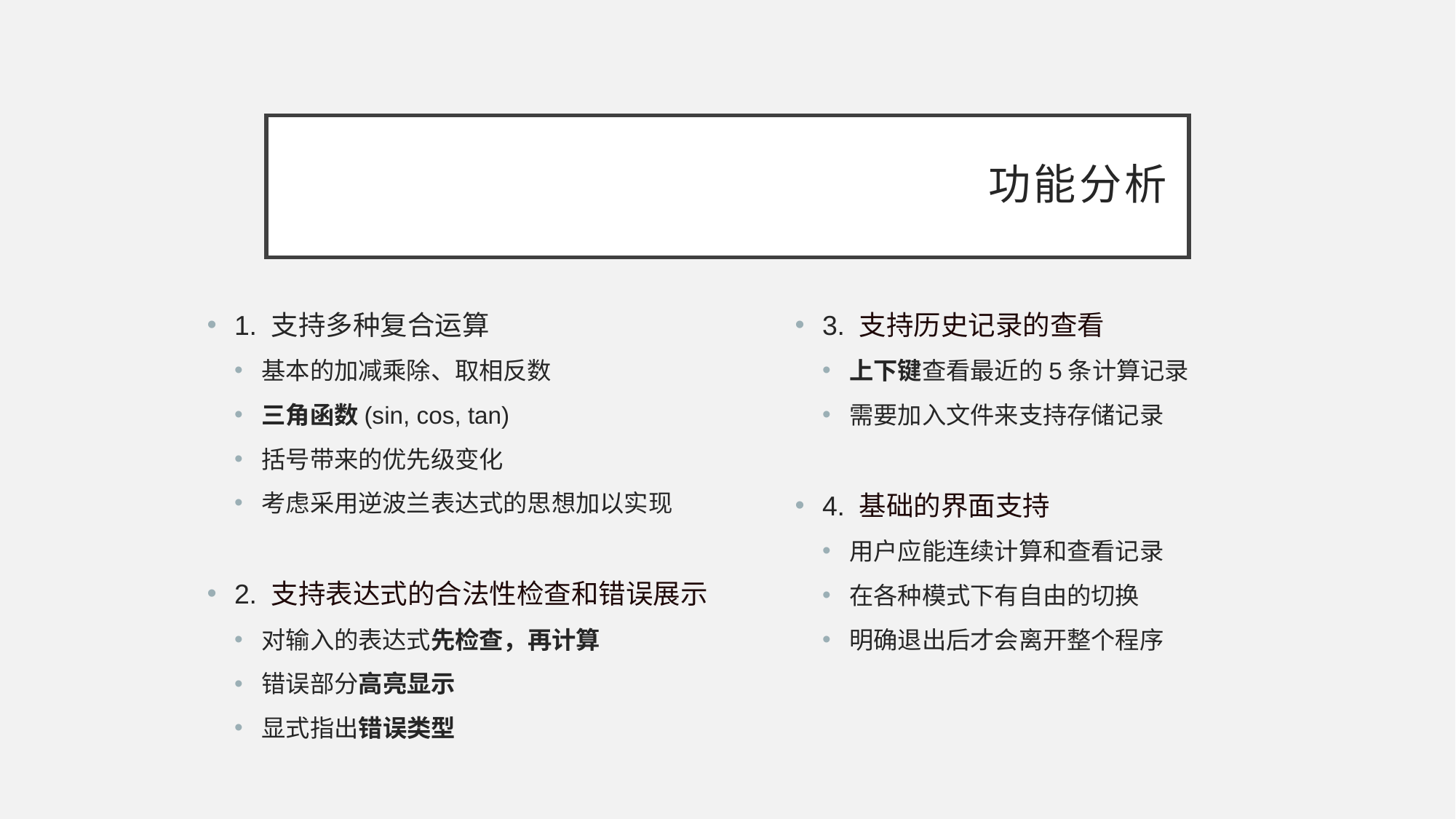

# 功能分析
1. 支持多种复合运算
基本的加减乘除、取相反数
三角函数(sin, cos, tan)
括号带来的优先级变化
考虑采用逆波兰表达式的思想加以实现

2. 支持表达式的合法性检查和错误展示
对输入的表达式先检查，再计算
错误部分高亮显示
显式指出错误类型
3. 支持历史记录的查看
上下键查看最近的5条计算记录
需要加入文件来支持存储记录

4. 基础的界面支持
用户应能连续计算和查看记录
在各种模式下有自由的切换
明确退出后才会离开整个程序